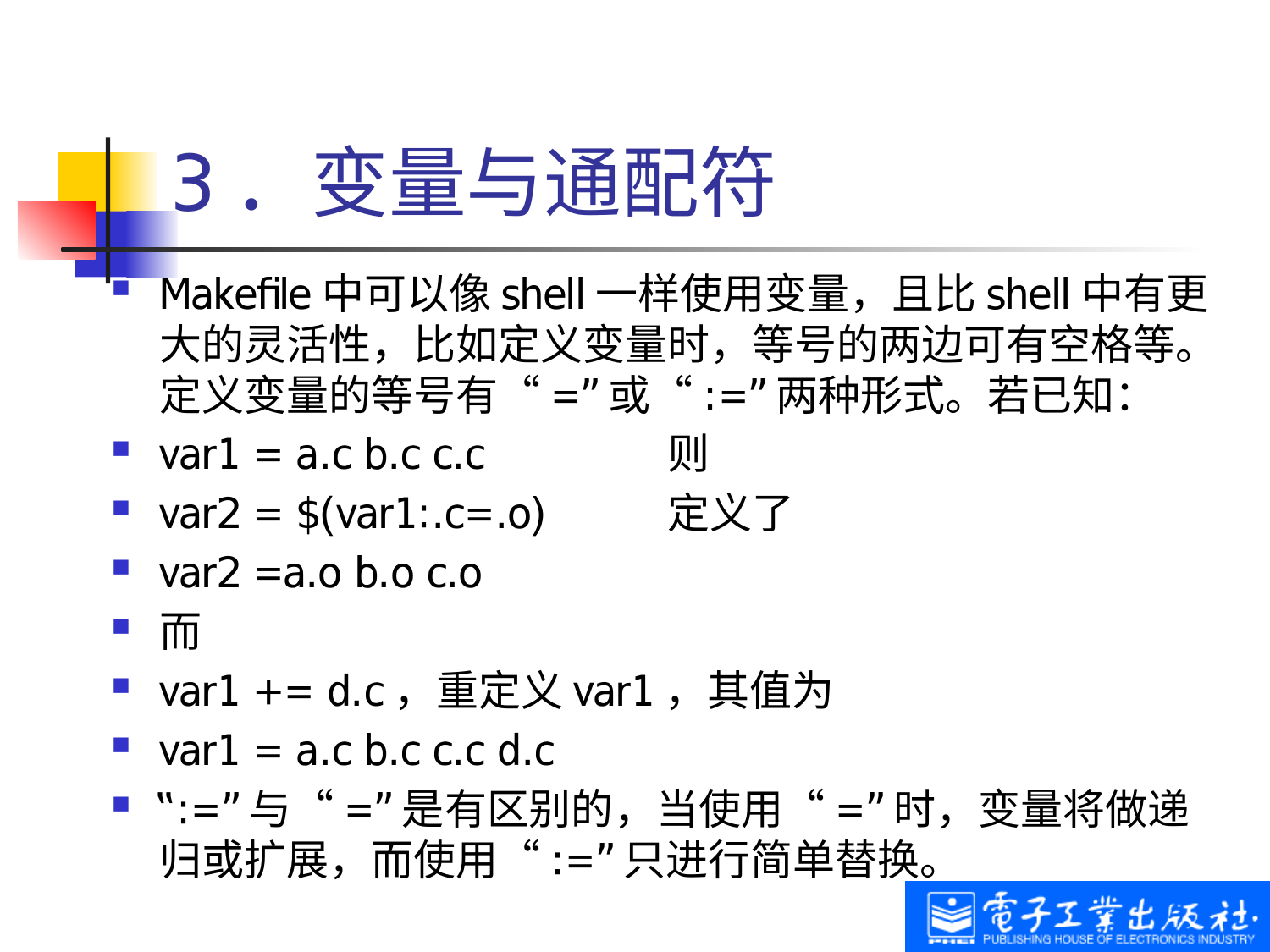

# 3．变量与通配符
Makefile中可以像shell一样使用变量，且比shell中有更大的灵活性，比如定义变量时，等号的两边可有空格等。定义变量的等号有“=”或“:=”两种形式。若已知：
var1 = a.c b.c c.c		则
var2 = $(var1:.c=.o)	定义了
var2 =a.o b.o c.o
而
var1 += d.c，重定义var1，其值为
var1 = a.c b.c c.c d.c
“:=”与“=”是有区别的，当使用“=”时，变量将做递归或扩展，而使用“:=”只进行简单替换。